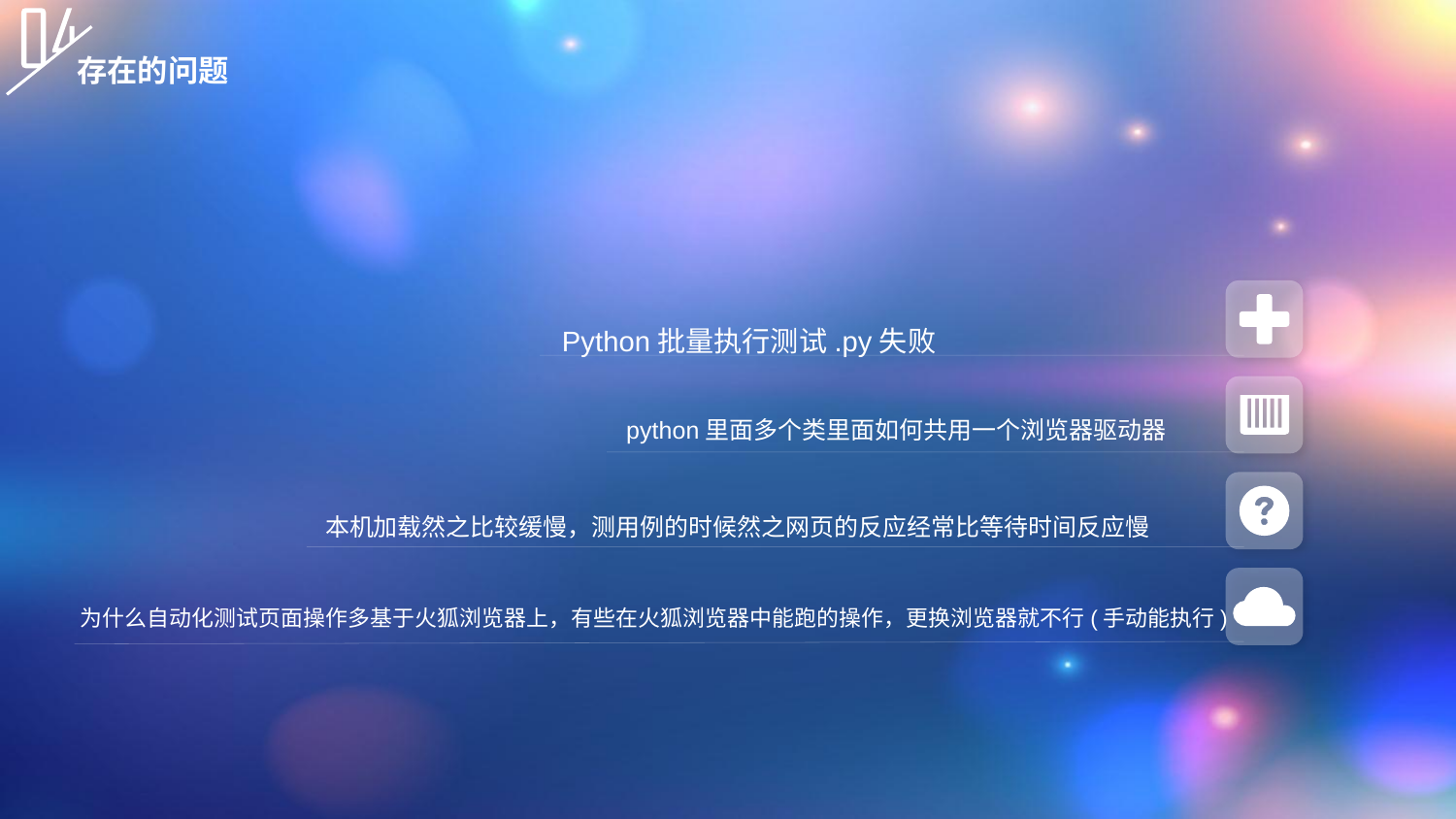

存在的问题

Python批量执行测试.py失败

python里面多个类里面如何共用一个浏览器驱动器

本机加载然之比较缓慢，测用例的时候然之网页的反应经常比等待时间反应慢

为什么自动化测试页面操作多基于火狐浏览器上，有些在火狐浏览器中能跑的操作，更换浏览器就不行(手动能执行)